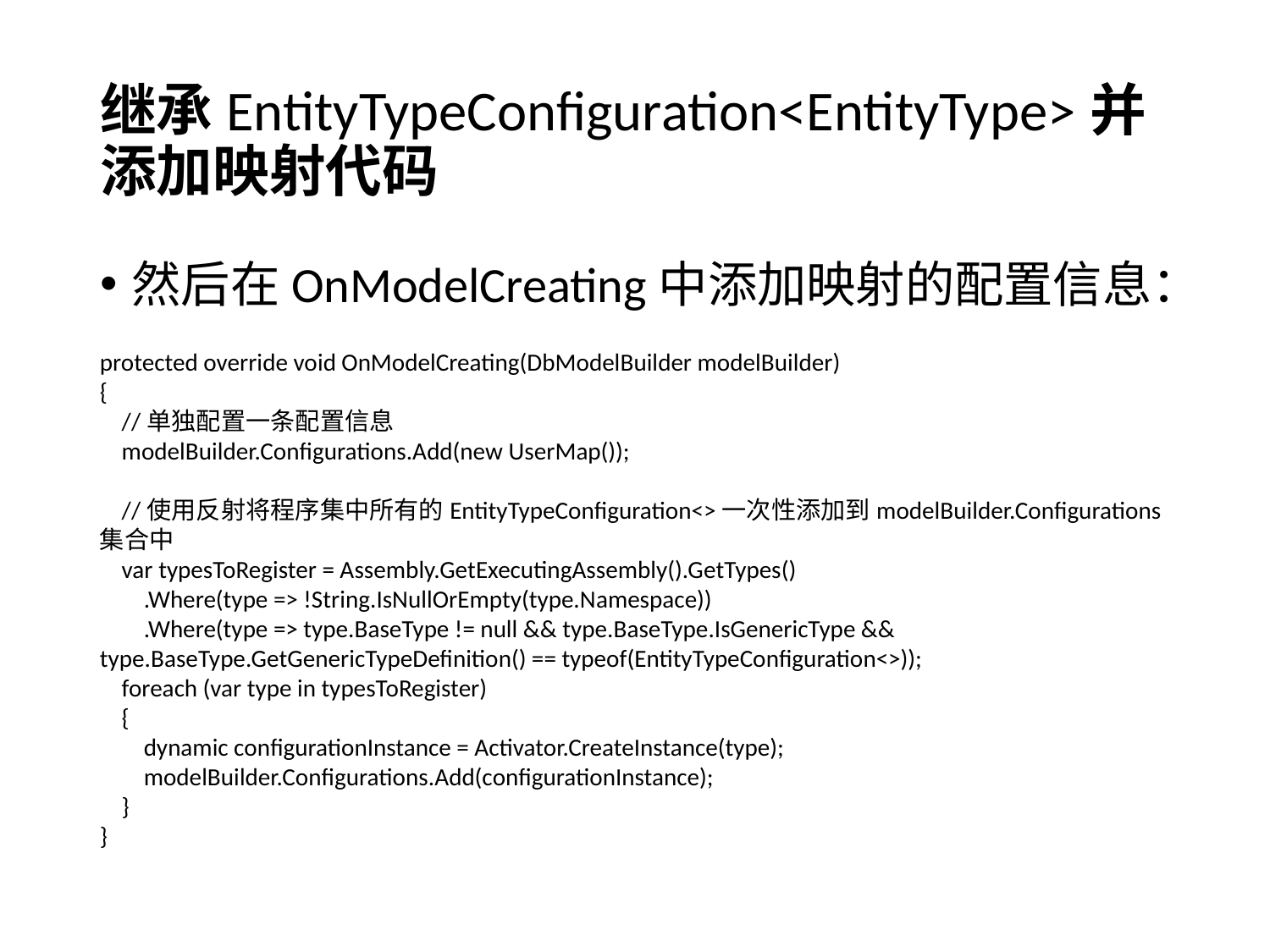

# 继承EntityTypeConfiguration<EntityType>并添加映射代码
然后在OnModelCreating中添加映射的配置信息：
protected override void OnModelCreating(DbModelBuilder modelBuilder)
{
    //单独配置一条配置信息
    modelBuilder.Configurations.Add(new UserMap());

    //使用反射将程序集中所有的EntityTypeConfiguration<>一次性添加到modelBuilder.Configurations集合中
    var typesToRegister = Assembly.GetExecutingAssembly().GetTypes()
        .Where(type => !String.IsNullOrEmpty(type.Namespace))
        .Where(type => type.BaseType != null && type.BaseType.IsGenericType && type.BaseType.GetGenericTypeDefinition() == typeof(EntityTypeConfiguration<>));
    foreach (var type in typesToRegister)
    {
        dynamic configurationInstance = Activator.CreateInstance(type);
        modelBuilder.Configurations.Add(configurationInstance);
    }
}